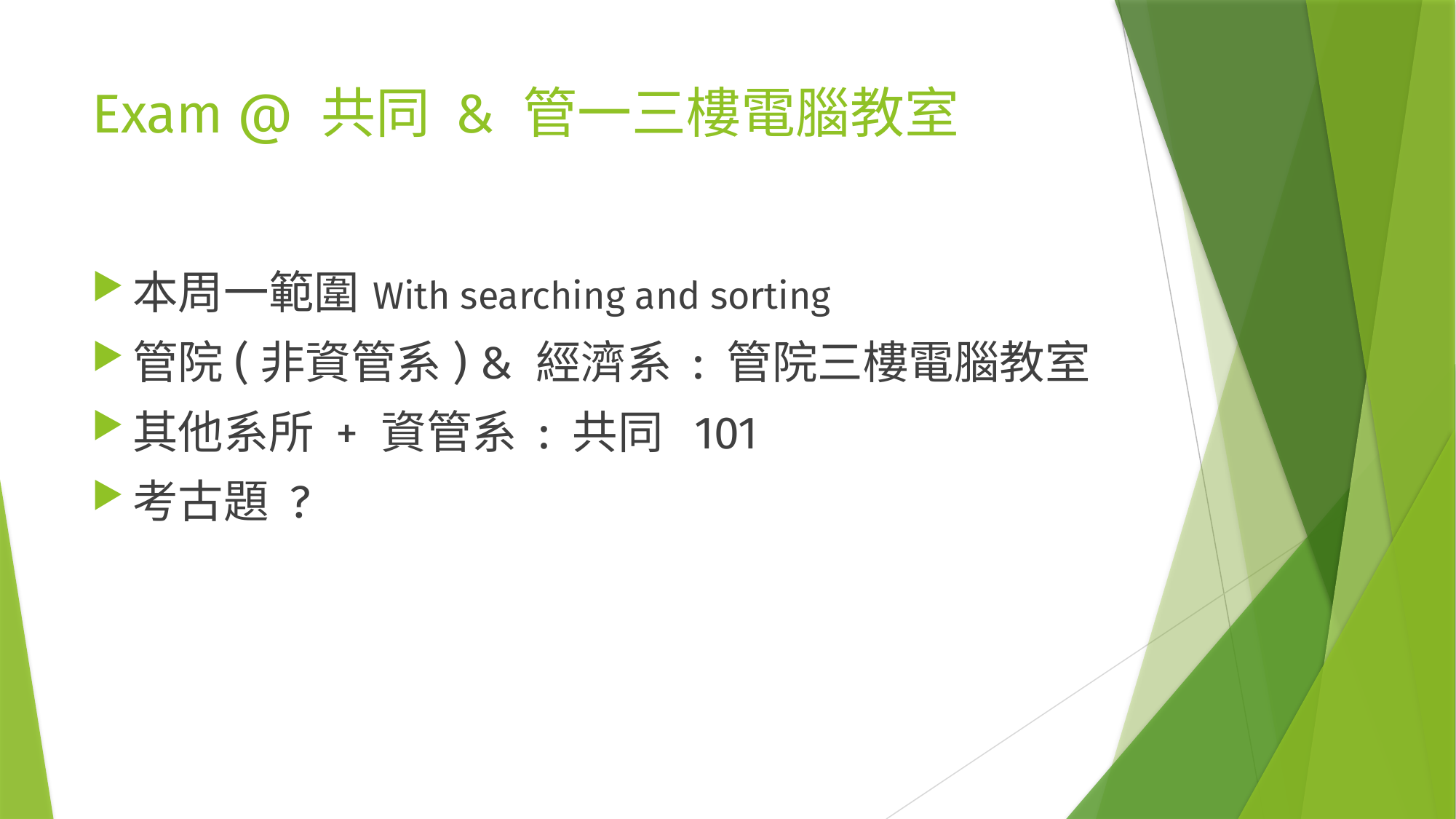

# Exam @ 共同 & 管一三樓電腦教室
本周一範圍 With searching and sorting
管院(非資管系) & 經濟系 : 管院三樓電腦教室
其他系所 + 資管系 : 共同  101
考古題 ?